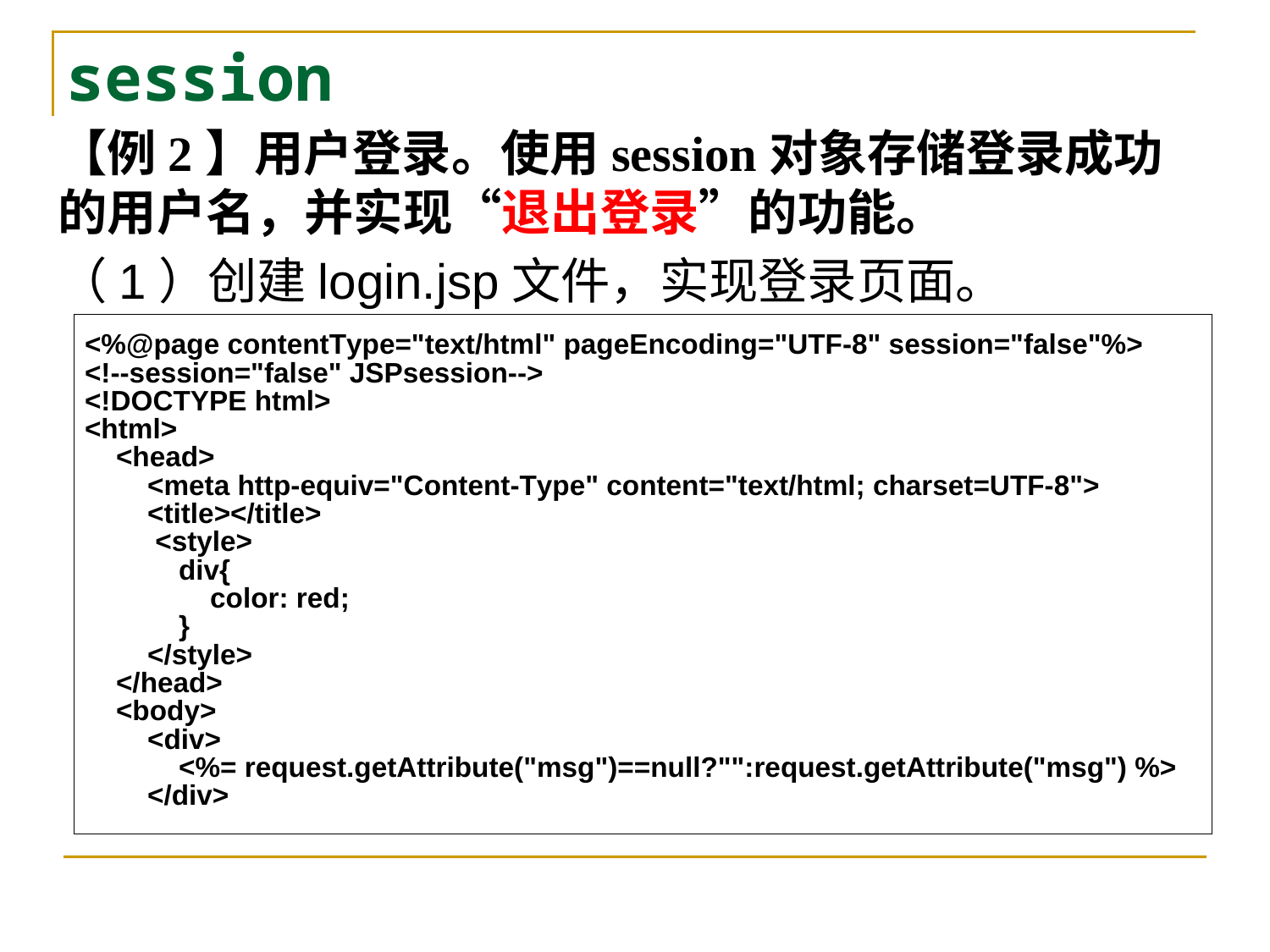

# session
【例2】用户登录。使用session对象存储登录成功的用户名，并实现“退出登录”的功能。
（1）创建login.jsp文件，实现登录页面。